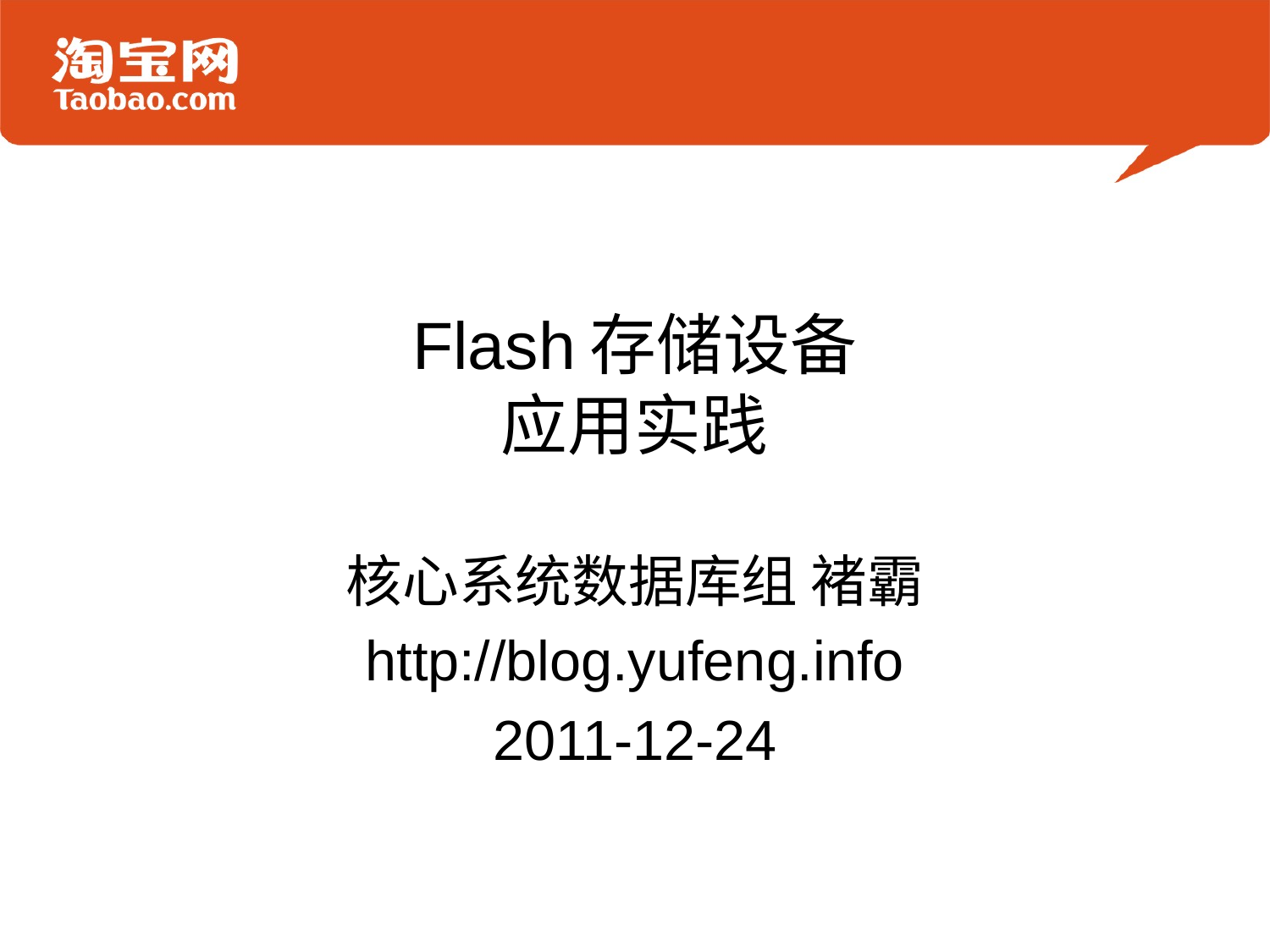

# Flash存储设备 应用实践
核心系统数据库组 褚霸
http://blog.yufeng.info
2011-12-24